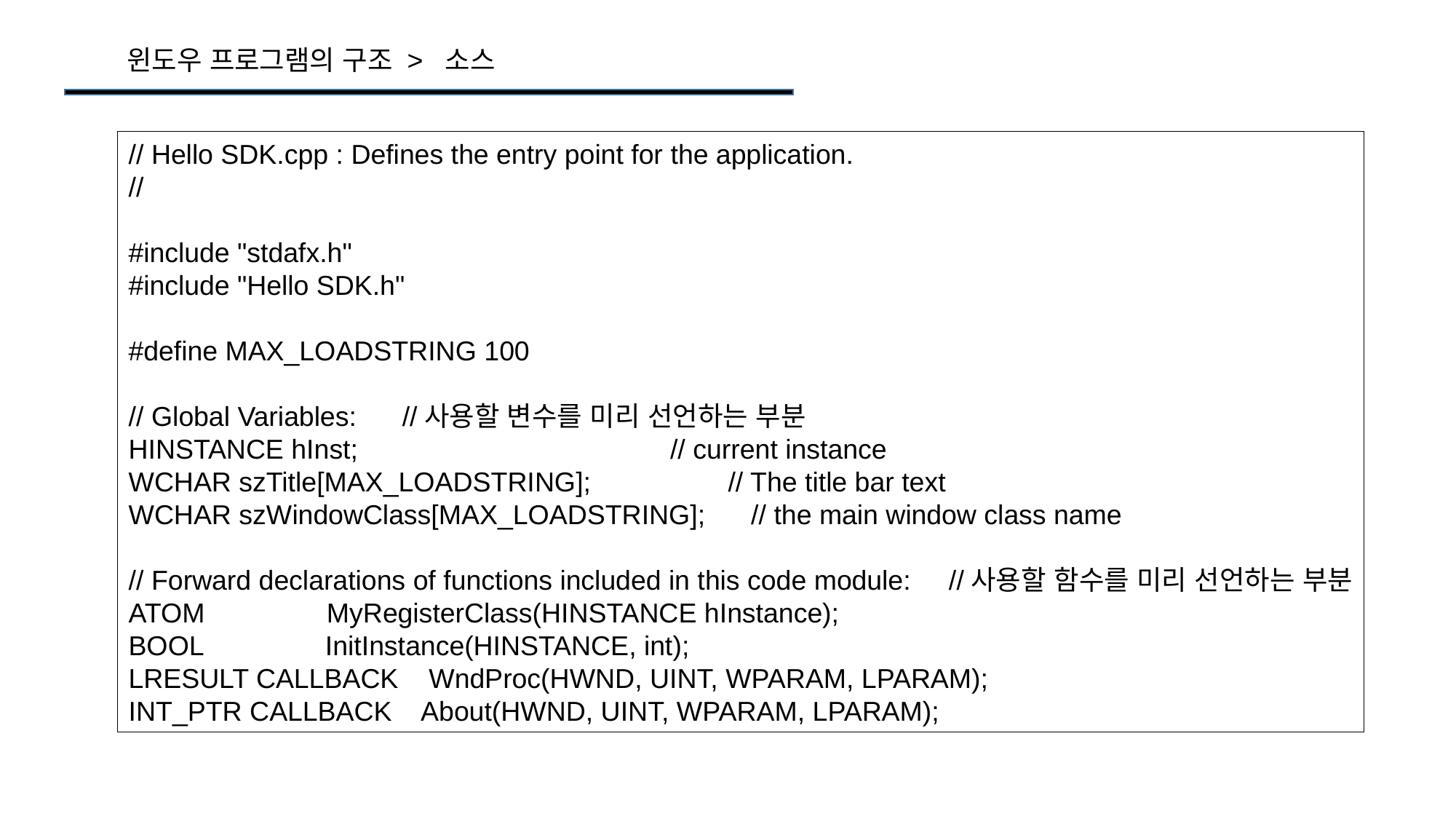

윈도우 프로그램의 구조 >  소스

// Hello SDK.cpp : Defines the entry point for the application.
//

#include "stdafx.h"
#include "Hello SDK.h"

#define MAX_LOADSTRING 100

// Global Variables:      //사용할 변수를 미리 선언하는 부분
HINSTANCE hInst;                                         // current instance
WCHAR szTitle[MAX_LOADSTRING];                  // The title bar text
WCHAR szWindowClass[MAX_LOADSTRING];      // the main window class name

// Forward declarations of functions included in this code module:     //사용할 함수를 미리 선언하는 부분
ATOM                MyRegisterClass(HINSTANCE hInstance);
BOOL                InitInstance(HINSTANCE, int);
LRESULT CALLBACK    WndProc(HWND, UINT, WPARAM, LPARAM);
INT_PTR CALLBACK    About(HWND, UINT, WPARAM, LPARAM);